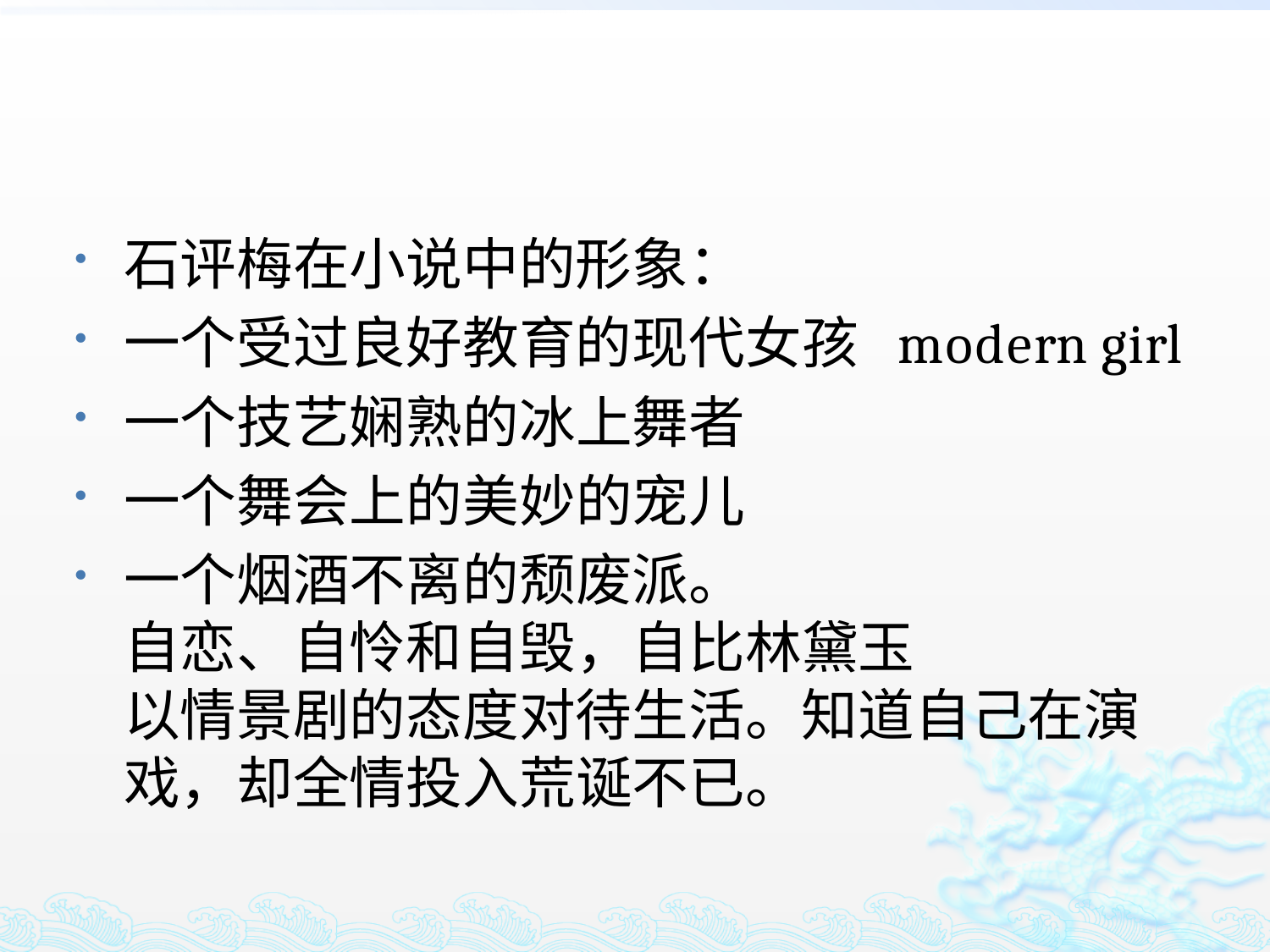

#
石评梅在小说中的形象：
一个受过良好教育的现代女孩  modern girl
一个技艺娴熟的冰上舞者
一个舞会上的美妙的宠儿
一个烟酒不离的颓废派。
自恋、自怜和自毁，自比林黛玉
以情景剧的态度对待生活。知道自己在演戏，却全情投入荒诞不已。